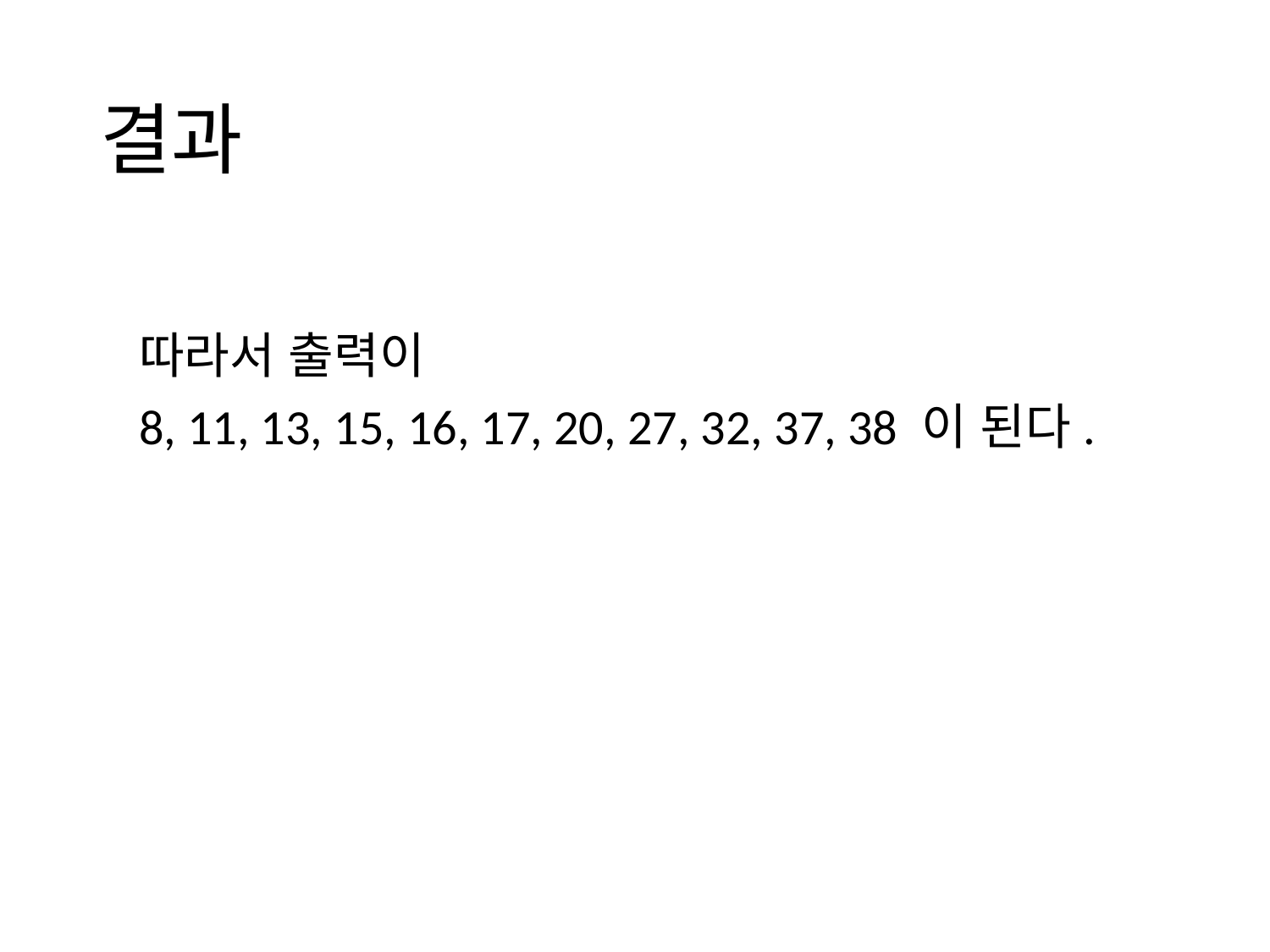

# 결과
따라서 출력이
8, 11, 13, 15, 16, 17, 20, 27, 32, 37, 38 이 된다.